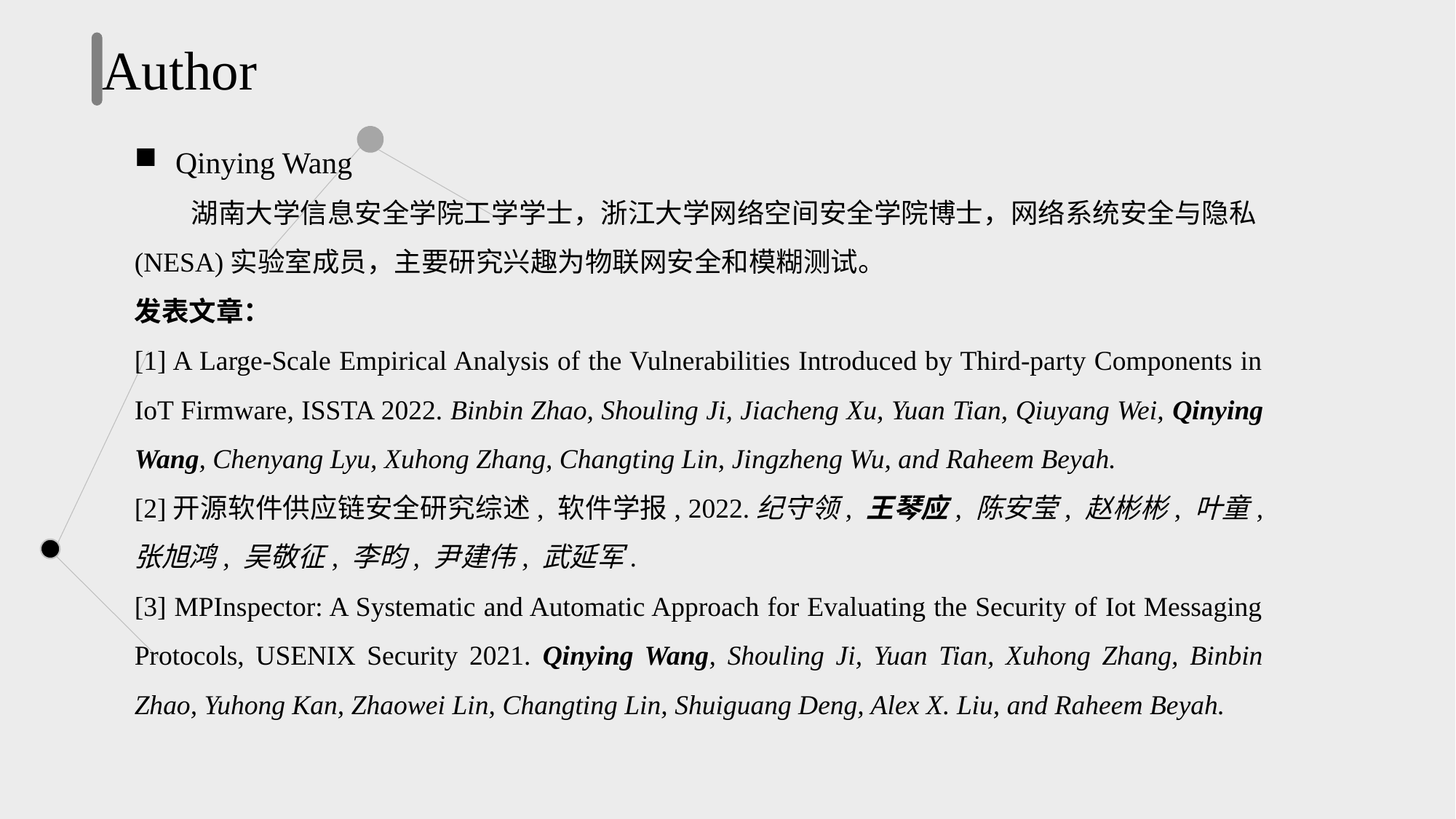

Author

Qinying Wang
        湖南大学信息安全学院工学学士，浙江大学网络空间安全学院博士，网络系统安全与隐私(NESA)实验室成员，主要研究兴趣为物联网安全和模糊测试。
发表文章：
[1] A Large-Scale Empirical Analysis of the Vulnerabilities Introduced by Third-party Components in IoT Firmware, ISSTA 2022. Binbin Zhao, Shouling Ji, Jiacheng Xu, Yuan Tian, Qiuyang Wei, Qinying Wang, Chenyang Lyu, Xuhong Zhang, Changting Lin, Jingzheng Wu, and Raheem Beyah.
[2]开源软件供应链安全研究综述, 软件学报, 2022.纪守领, 王琴应, 陈安莹, 赵彬彬, 叶童, 张旭鸿, 吴敬征, 李昀, 尹建伟, 武延军.
[3] MPInspector: A Systematic and Automatic Approach for Evaluating the Security of Iot Messaging Protocols, USENIX Security 2021. Qinying Wang, Shouling Ji, Yuan Tian, Xuhong Zhang, Binbin Zhao, Yuhong Kan, Zhaowei Lin, Changting Lin, Shuiguang Deng, Alex X. Liu, and Raheem Beyah.